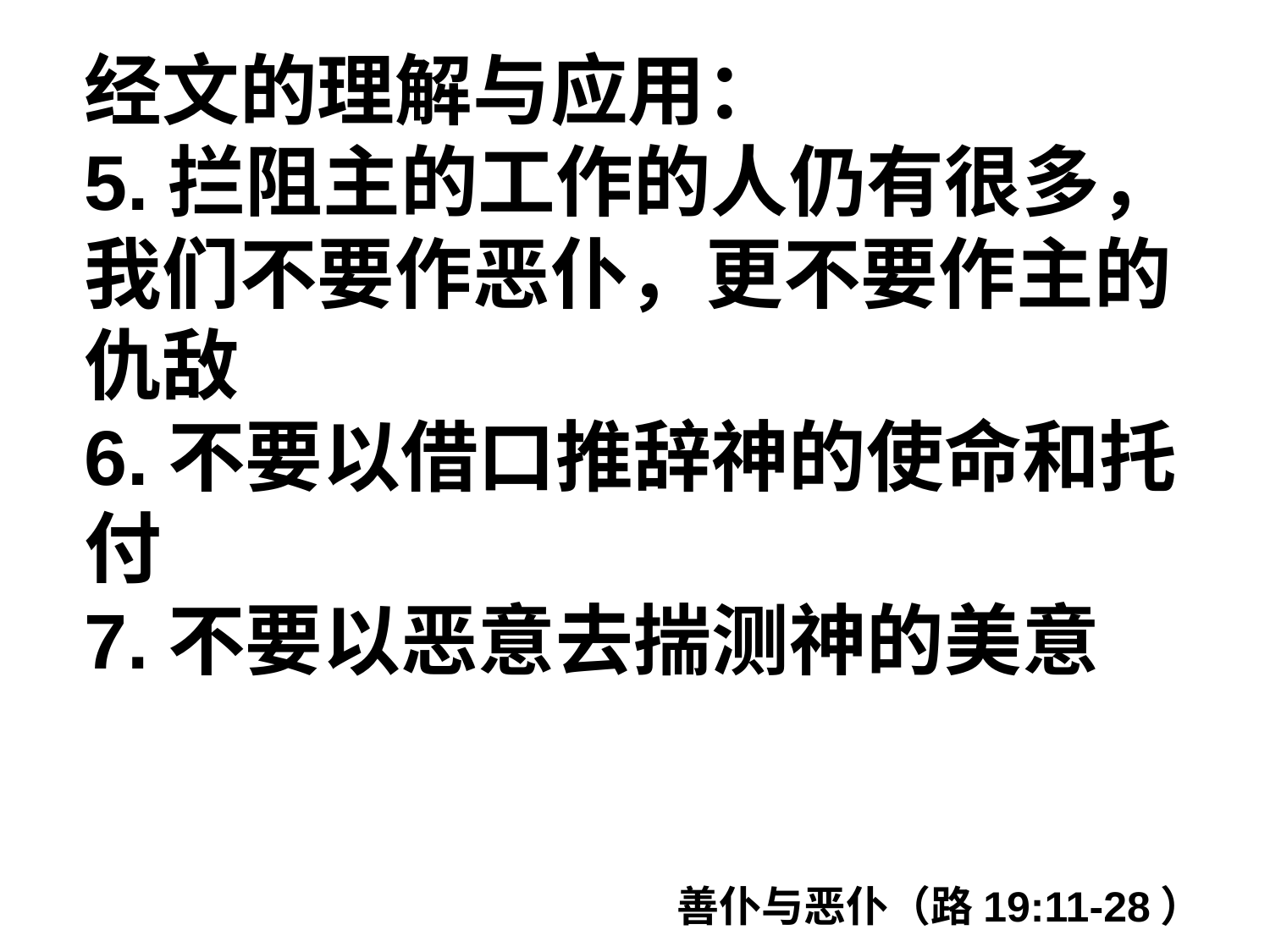

经文的理解与应用：
5.拦阻主的工作的人仍有很多，我们不要作恶仆，更不要作主的仇敌
6.不要以借口推辞神的使命和托付
7.不要以恶意去揣测神的美意
善仆与恶仆（路19:11-28）